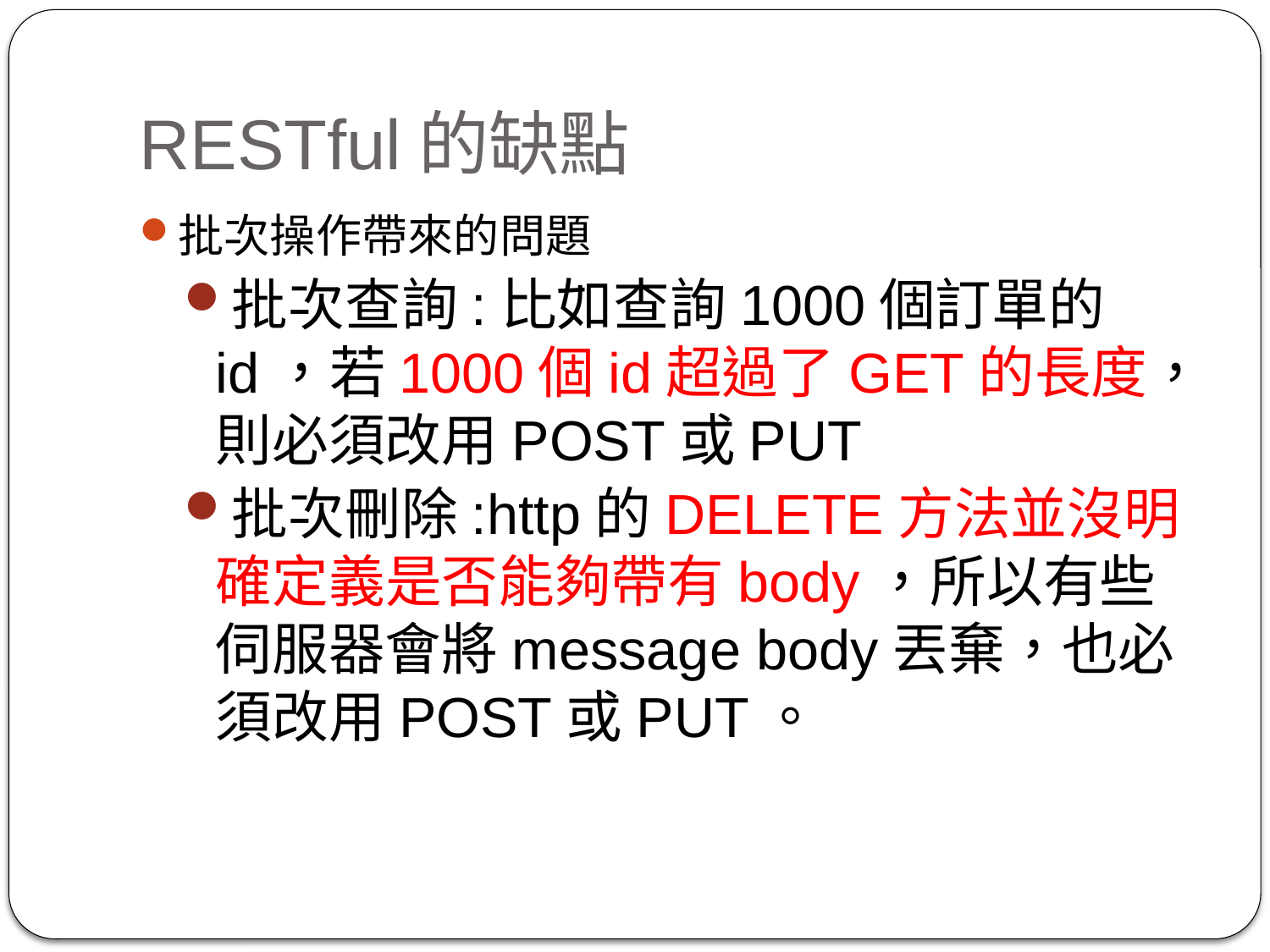

# RESTful的缺點
批次操作帶來的問題
批次查詢:比如查詢1000個訂單的id，若1000個id超過了GET的長度，則必須改用POST或PUT
批次刪除:http的DELETE方法並沒明確定義是否能夠帶有body，所以有些伺服器會將message body丟棄，也必須改用POST或PUT。